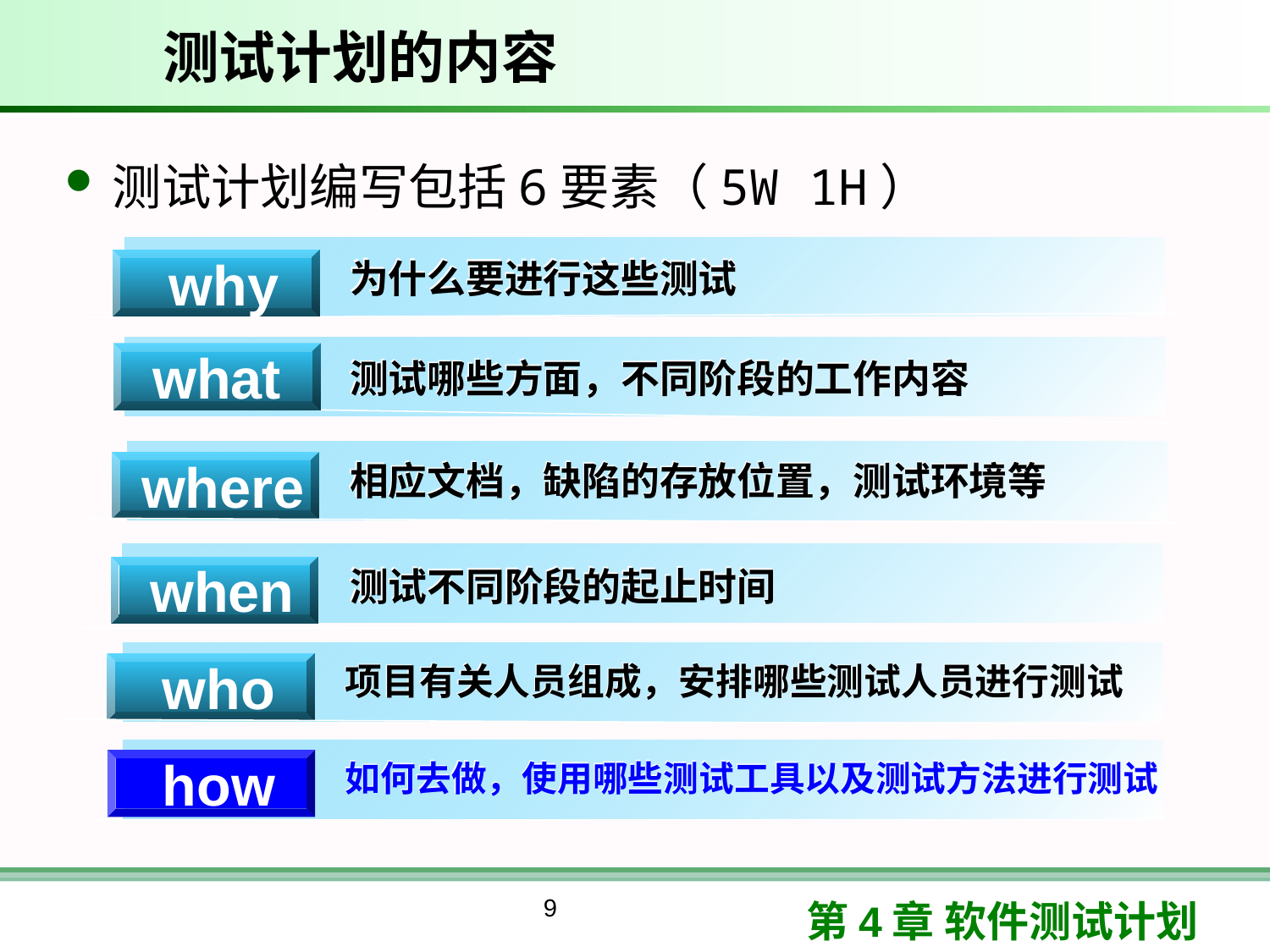

# 测试计划的内容
测试计划编写包括6要素（5W 1H）
为什么要进行这些测试

 why

测试哪些方面，不同阶段的工作内容

what

相应文档，缺陷的存放位置，测试环境等

 where

测试不同阶段的起止时间

 when

项目有关人员组成，安排哪些测试人员进行测试

 who

如何去做，使用哪些测试工具以及测试方法进行测试

 how

9